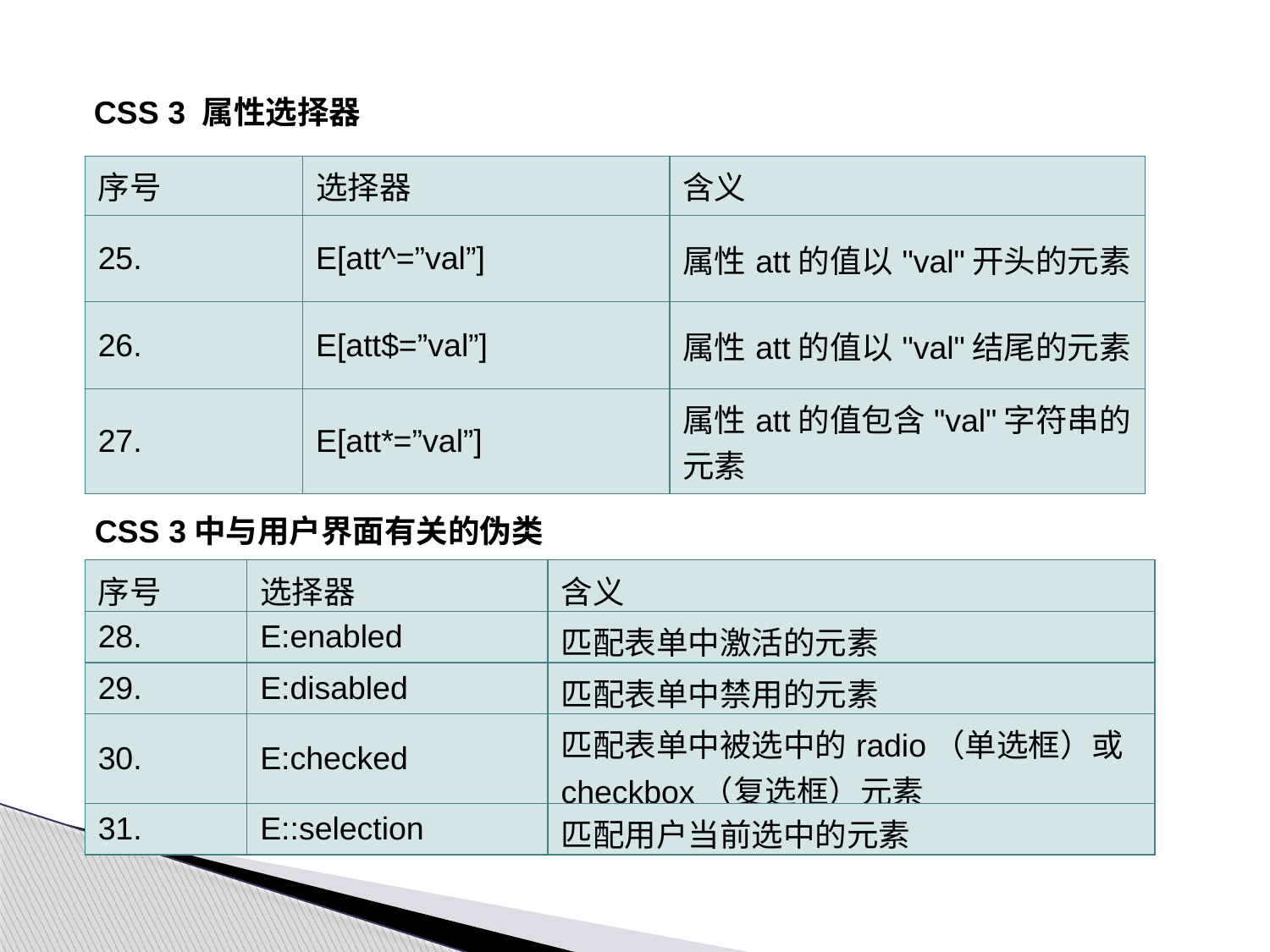

CSS 3 属性选择器
| 序号 | 选择器 | 含义 |
| --- | --- | --- |
| 25. | E[att^=”val”] | 属性att的值以"val"开头的元素 |
| 26. | E[att$=”val”] | 属性att的值以"val"结尾的元素 |
| 27. | E[att\*=”val”] | 属性att的值包含"val"字符串的元素 |

CSS 3中与用户界面有关的伪类
| 序号 | 选择器 | 含义 |
| --- | --- | --- |
| 28. | E:enabled | 匹配表单中激活的元素 |
| 29. | E:disabled | 匹配表单中禁用的元素 |
| 30. | E:checked | 匹配表单中被选中的radio（单选框）或checkbox（复选框）元素 |
| 31. | E::selection | 匹配用户当前选中的元素 |